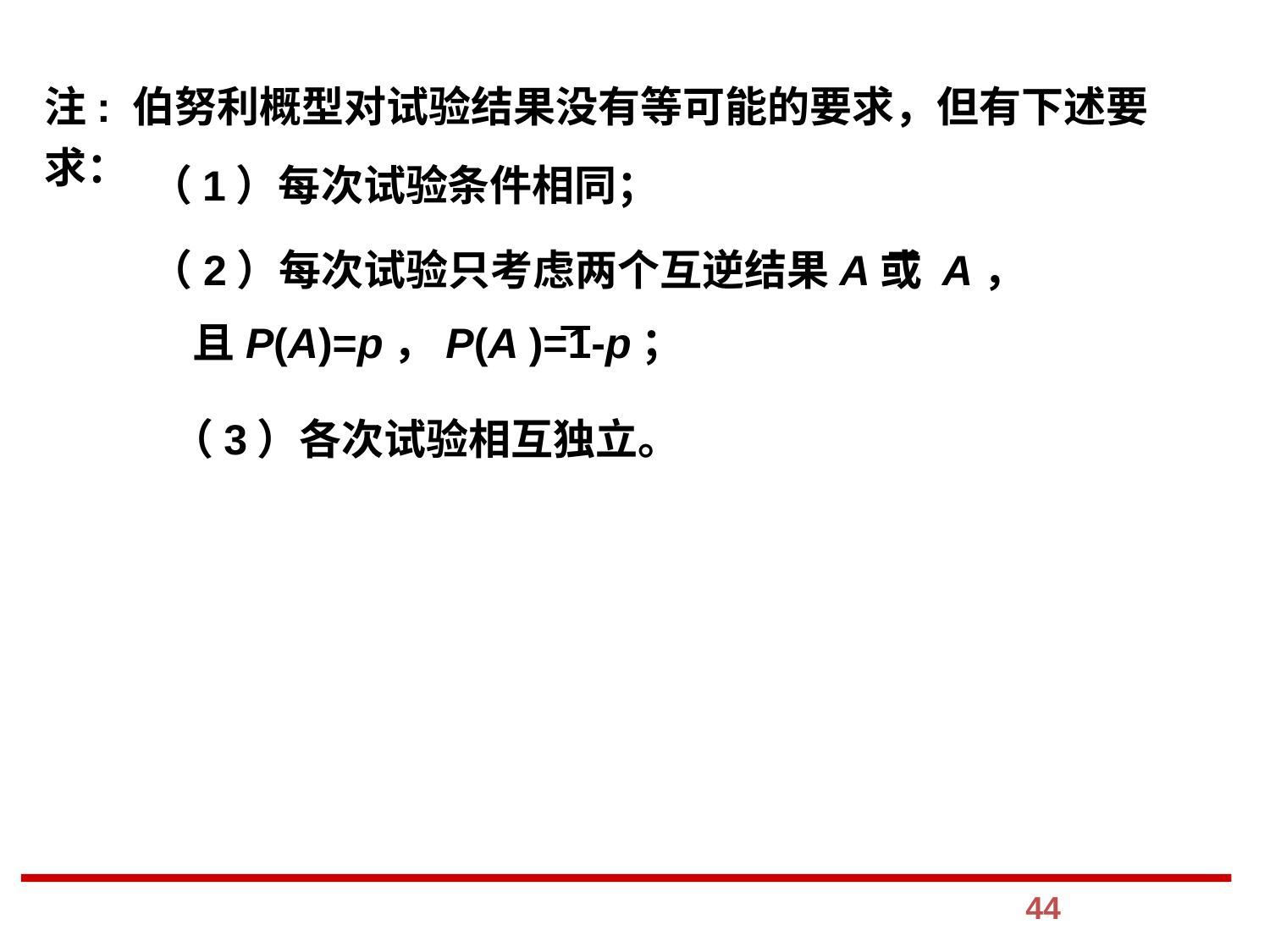

注: 伯努利概型对试验结果没有等可能的要求，但有下述要求：
（1）每次试验条件相同；
（2）每次试验只考虑两个互逆结果A或 A，

         且P(A)=p，P(A )=1-p；

（3）各次试验相互独立。

44